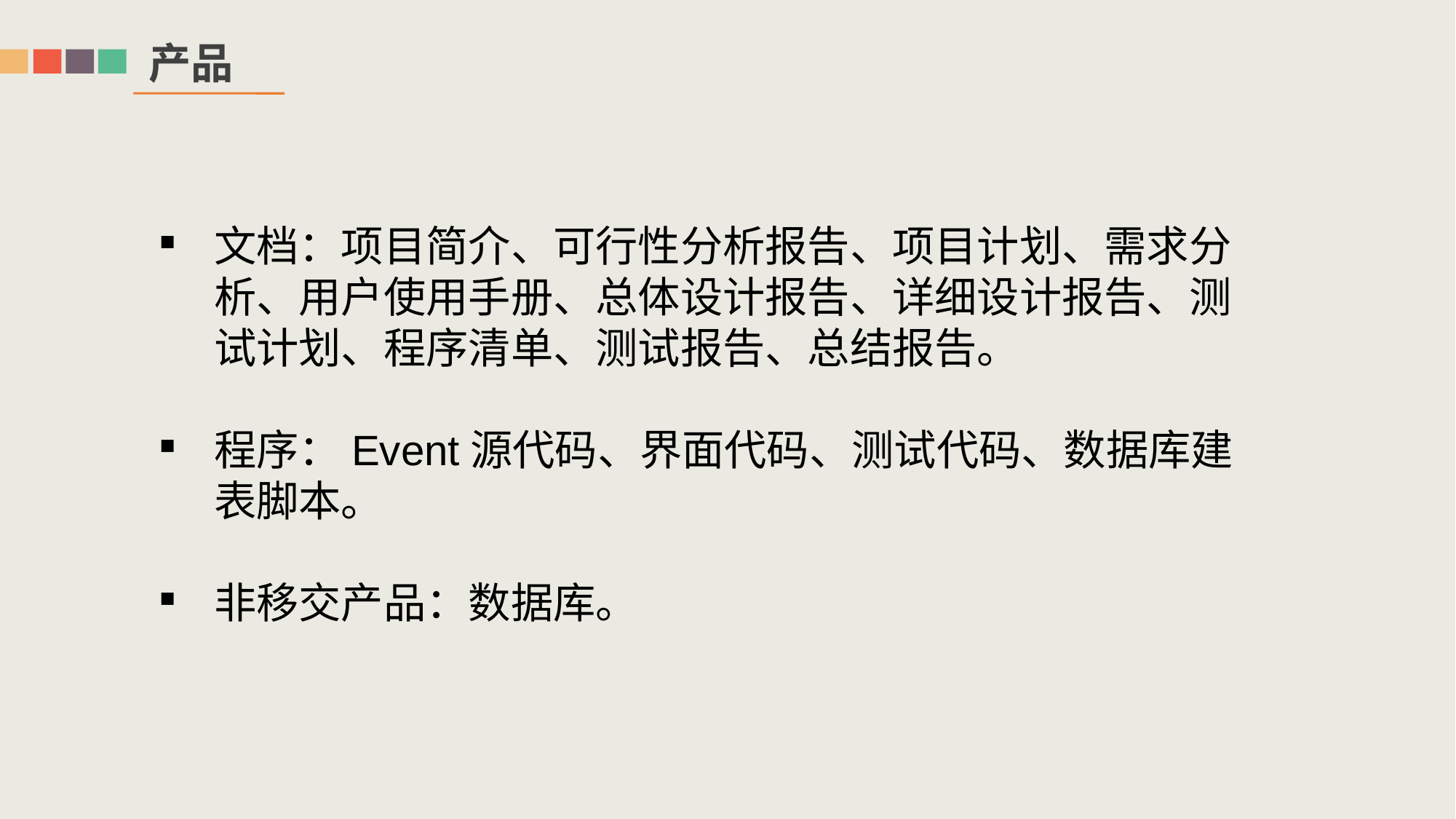

产品
文档：项目简介、可行性分析报告、项目计划、需求分析、用户使用手册、总体设计报告、详细设计报告、测试计划、程序清单、测试报告、总结报告。

程序：Event源代码、界面代码、测试代码、数据库建表脚本。

非移交产品：数据库。